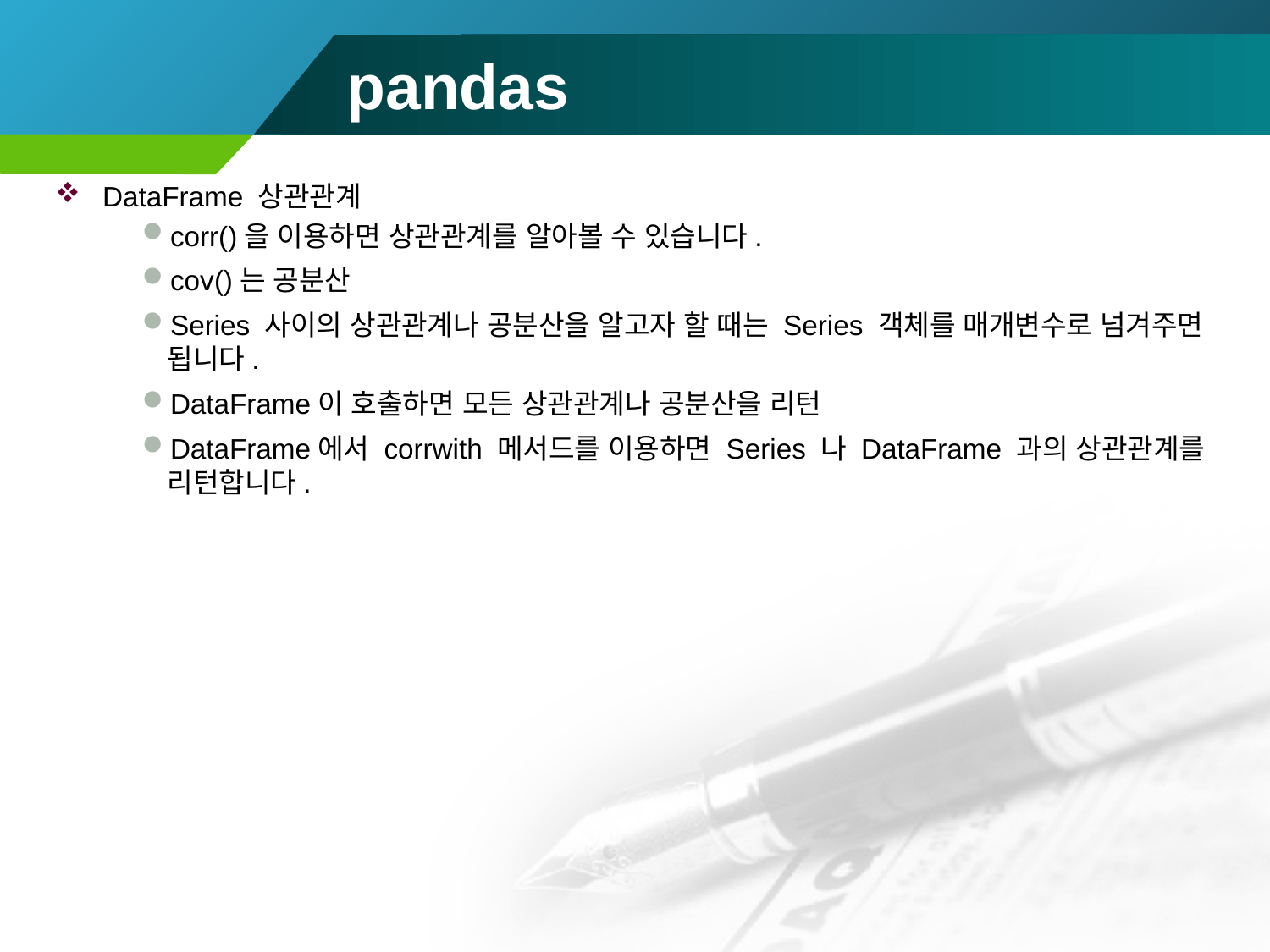

# pandas
DataFrame 상관관계
corr()을 이용하면 상관관계를 알아볼 수 있습니다.
cov()는 공분산
Series 사이의 상관관계나 공분산을 알고자 할 때는 Series 객체를 매개변수로 넘겨주면 됩니다.
DataFrame이 호출하면 모든 상관관계나 공분산을 리턴
DataFrame에서 corrwith 메서드를 이용하면 Series 나 DataFrame 과의 상관관계를 리턴합니다.